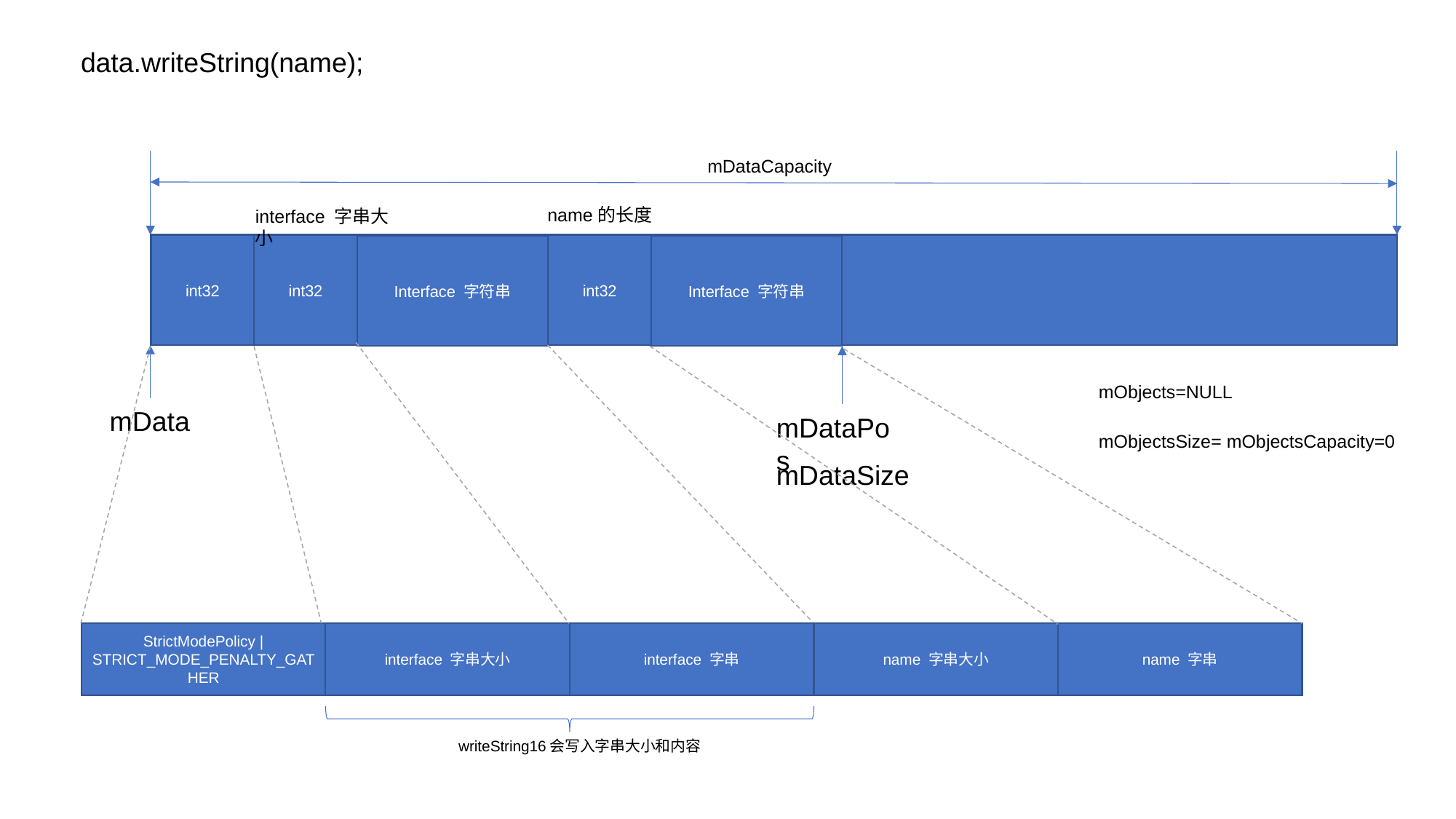

data.writeString(name);

mDataCapacity
name的长度
interface 字串大小

int32
int32
int32
Interface 字符串
Interface 字符串
mObjects=NULL
mData
mDataPos
mObjectsSize= mObjectsCapacity=0
mDataSize

name 字串大小
name 字串
interface 字串大小
interface 字串
StrictModePolicy | STRICT_MODE_PENALTY_GATHER
writeString16会写入字串大小和内容